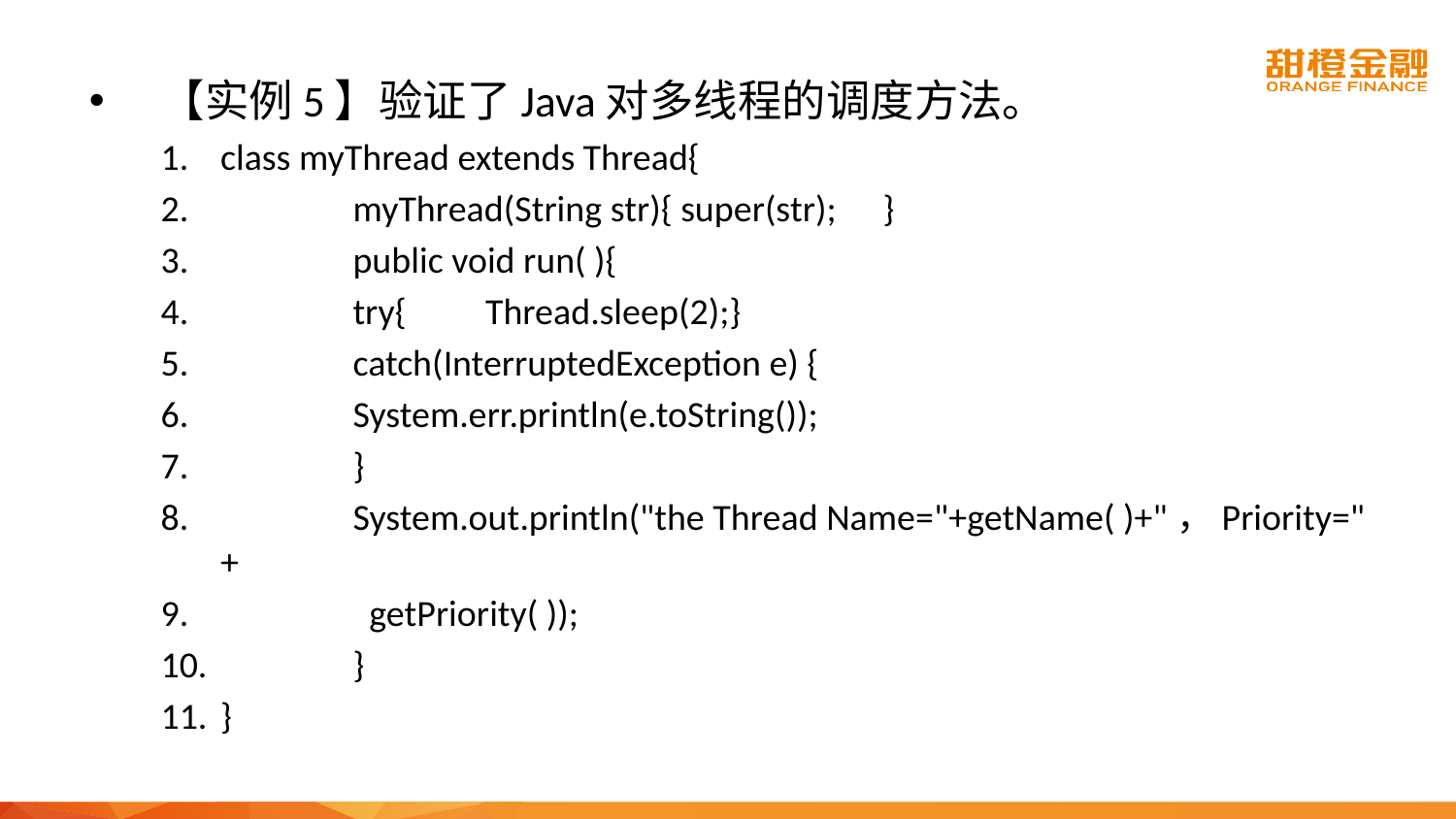

【实例5】验证了Java对多线程的调度方法。
class myThread extends Thread{
	myThread(String str){ super(str);	}
	public void run( ){
		try{	Thread.sleep(2);}
		catch(InterruptedException e) {
			System.err.println(e.toString());
		}
		System.out.println("the Thread Name="+getName( )+"，Priority=" +
					  getPriority( ));
	}
}